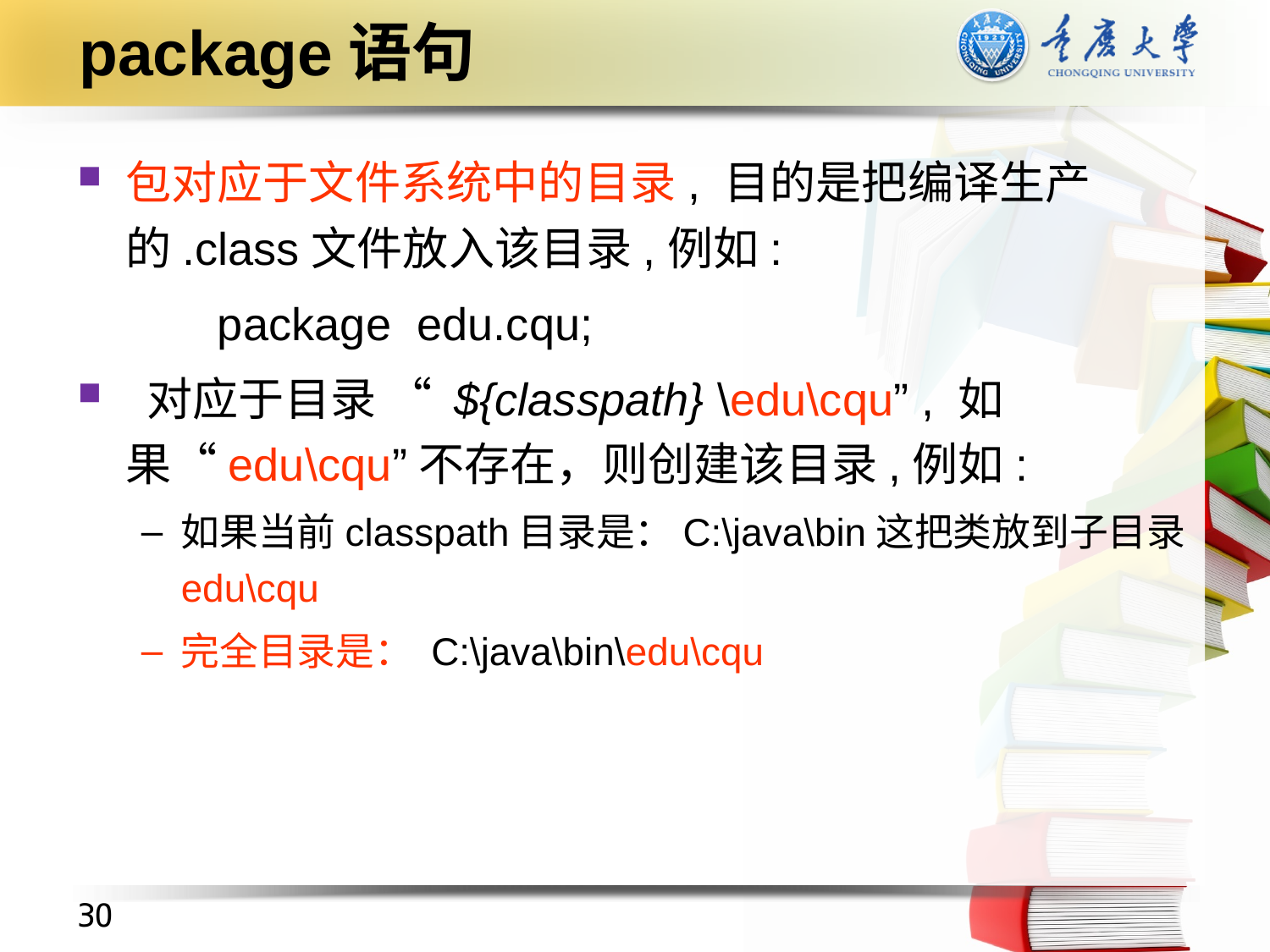

# package语句
包对应于文件系统中的目录, 目的是把编译生产的.class文件放入该目录,例如:
           package  edu.cqu;
 对应于目录 “ ${classpath} \edu\cqu” , 如果“edu\cqu”不存在，则创建该目录,例如:
如果当前classpath目录是：C:\java\bin这把类放到子目录edu\cqu
完全目录是： C:\java\bin\edu\cqu

30